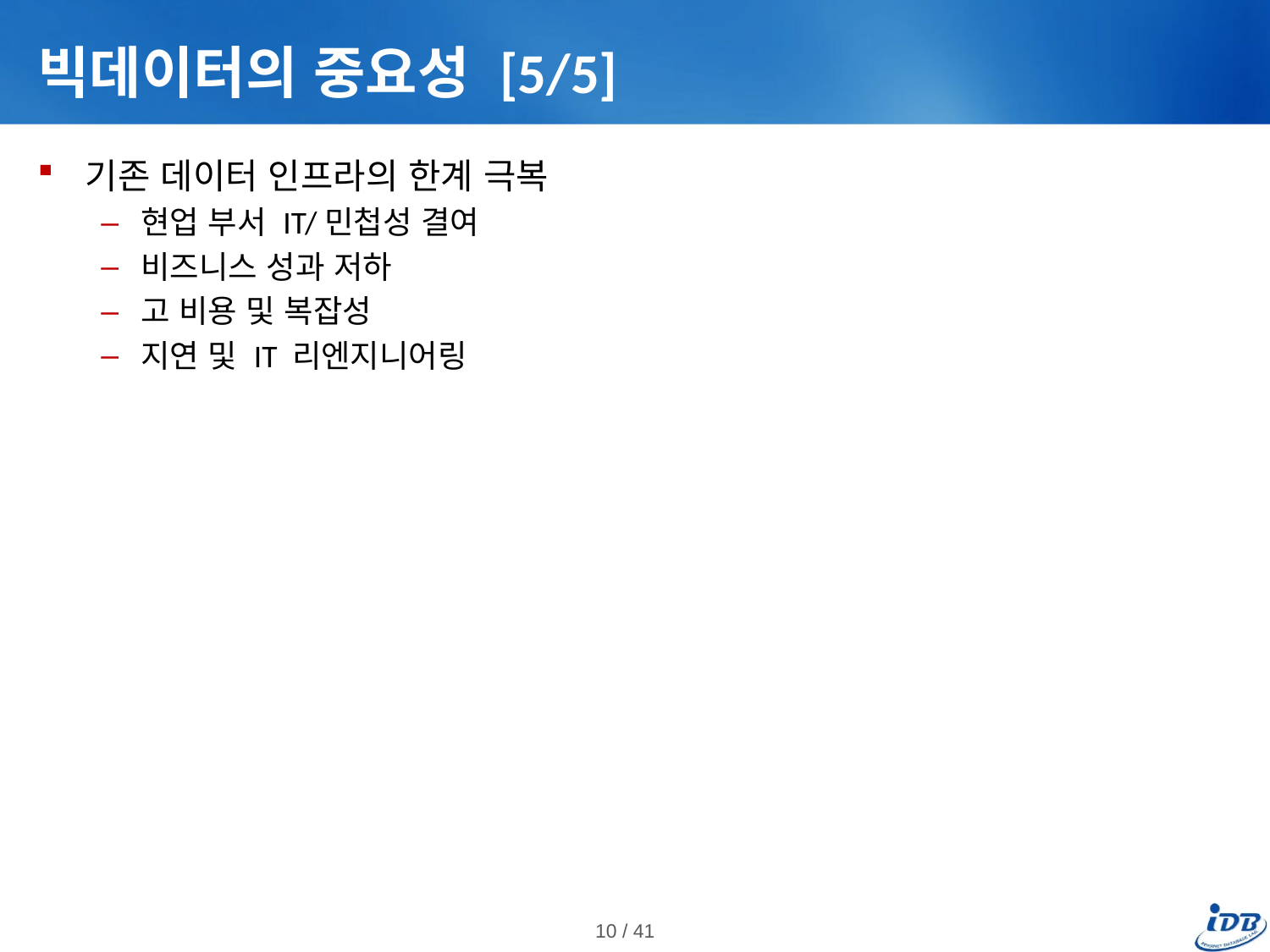

# 빅데이터의 중요성 [5/5]
기존 데이터 인프라의 한계 극복
현업 부서 IT/민첩성 결여
비즈니스 성과 저하
고 비용 및 복잡성
지연 및 IT 리엔지니어링